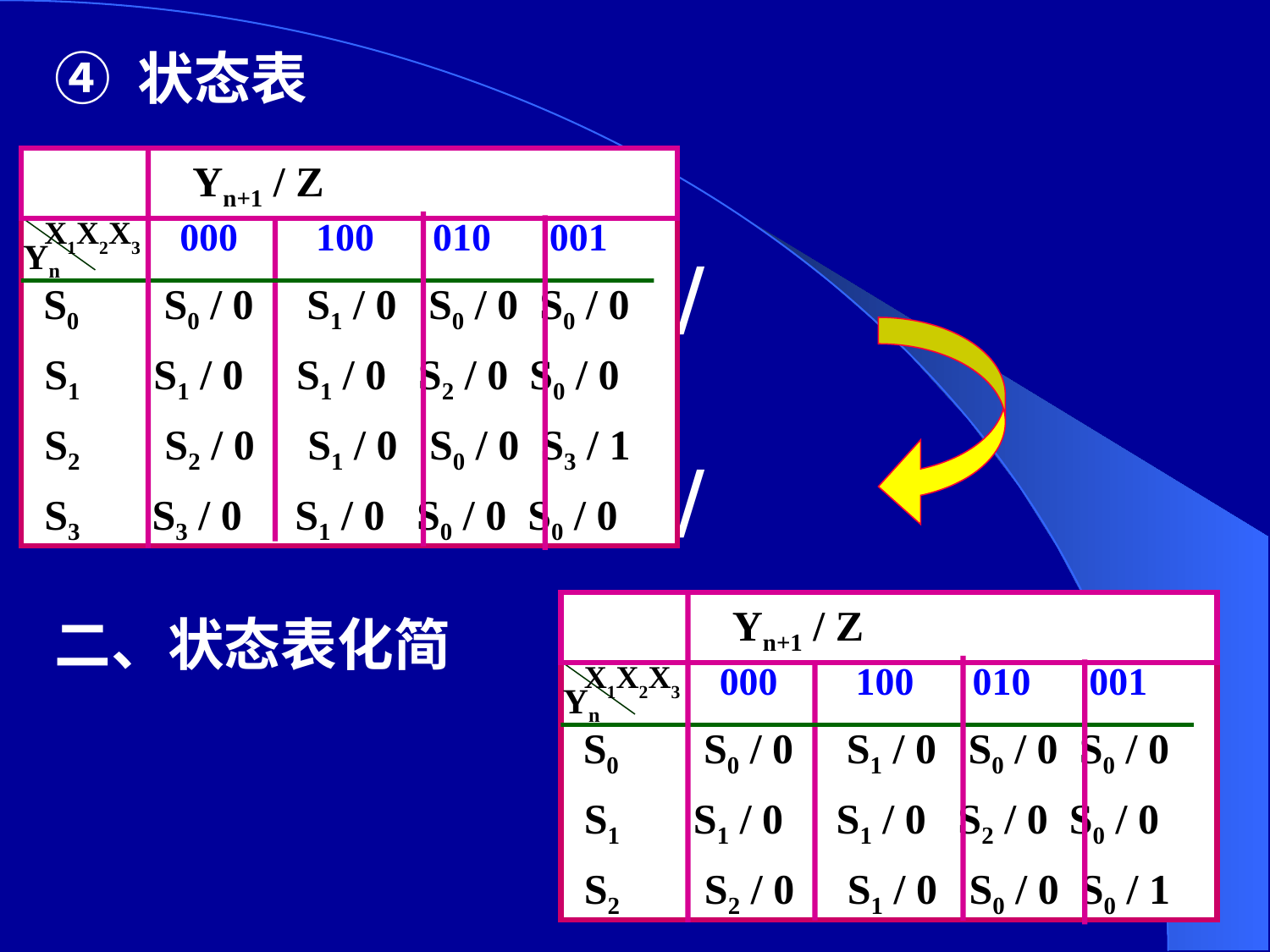

④ 状态表
               Yn+1 / Z

X1X2X3

               000        100      010      001
 S0        S0 / 0     S1 / 0   S0 / 0  S0 / 0
 S1            S1 / 0     S1 / 0   S2 / 0  S0 / 0
 S2        S2 / 0     S1 / 0   S0 / 0  S3 / 1
 S3           S3 / 0     S1 / 0   S0 / 0  S0 / 0

Yn

√

√
               Yn+1 / Z

X1X2X3

               000        100      010      001
 S0        S0 / 0     S1 / 0   S0 / 0  S0 / 0
 S1            S1 / 0     S1 / 0   S2 / 0  S0 / 0
 S2        S2 / 0     S1 / 0   S0 / 0  S0 / 1

Yn

二、状态表化简